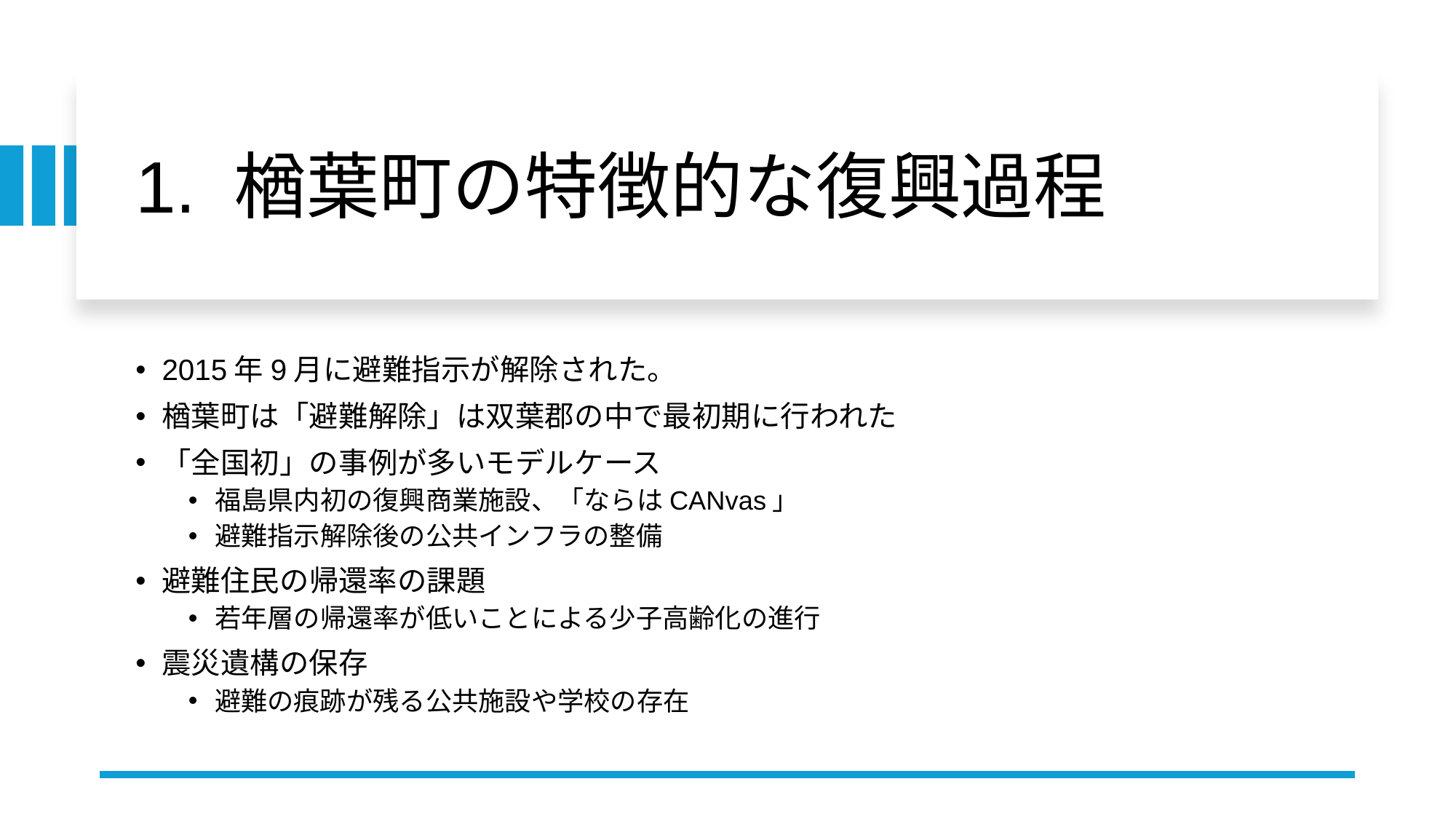

# 1. 楢葉町の特徴的な復興過程

2015年9月に避難指示が解除された。
楢葉町は「避難解除」は双葉郡の中で最初期に行われた
「全国初」の事例が多いモデルケース
福島県内初の復興商業施設、「ならはCANvas」
避難指示解除後の公共インフラの整備
避難住民の帰還率の課題
若年層の帰還率が低いことによる少子高齢化の進行
震災遺構の保存
避難の痕跡が残る公共施設や学校の存在